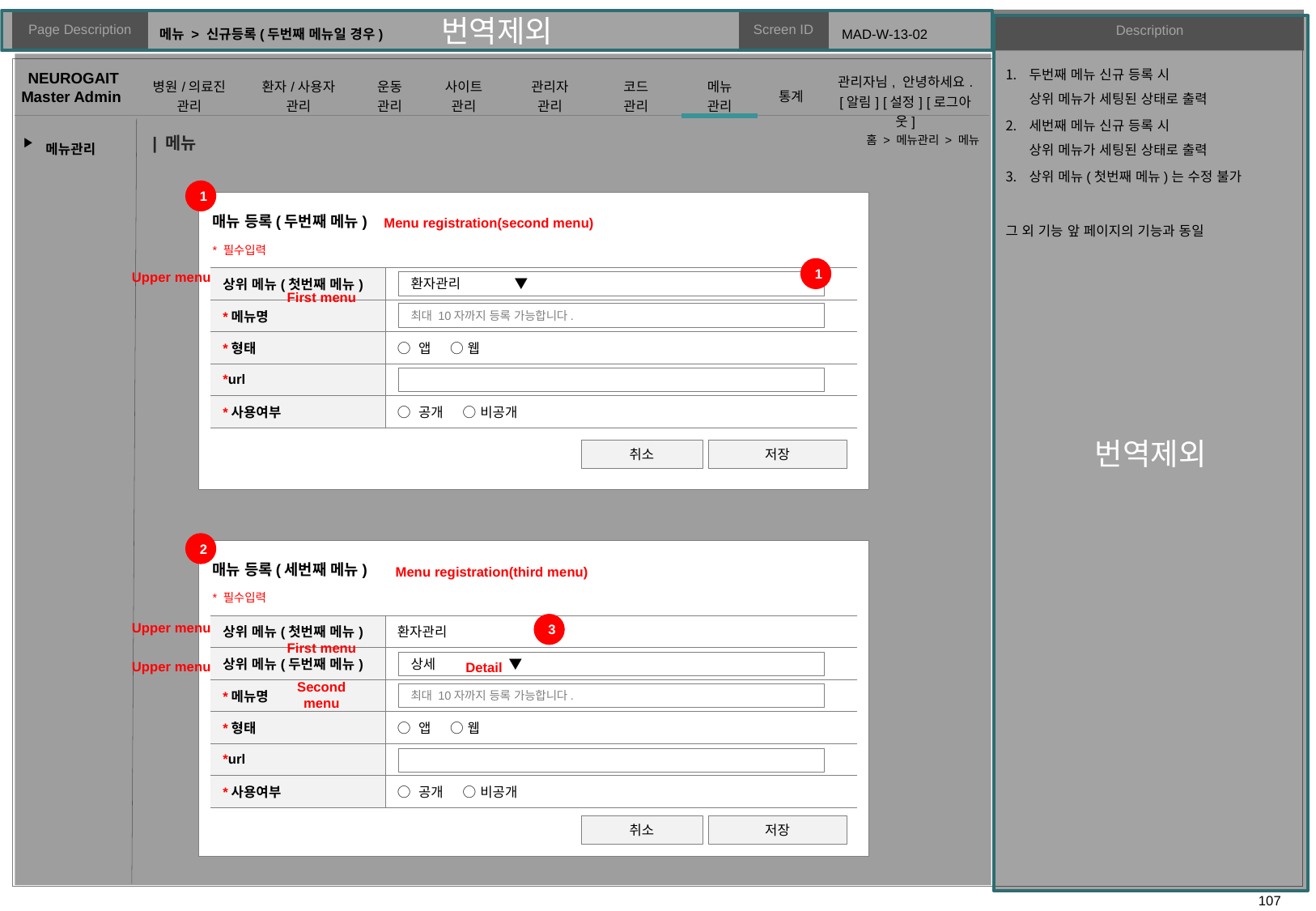

# 메뉴 > 신규등록(두번째 메뉴일 경우)
MAD-W-13-02
두번째 메뉴 신규 등록 시
상위 메뉴가 세팅된 상태로 출력
세번째 메뉴 신규 등록 시
상위 메뉴가 세팅된 상태로 출력
상위 메뉴(첫번째 메뉴)는 수정 불가

그 외 기능 앞 페이지의 기능과 동일
| 메뉴
홈 > 메뉴관리 > 메뉴
▶
1

매뉴 등록(두번째 메뉴)
Menu registration(second menu)
* 필수입력
1
| 상위 메뉴(첫번째 메뉴) |  |
| --- | --- |
| \*메뉴명 |  |
| \*형태 | ○ 앱 ○ 웹 |
| \*url |  |
| \*사용여부 | ○ 공개 ○ 비공개 |
Upper menu
환자관리              ▼
First menu
최대 10자까지 등록 가능합니다.

취소
저장
2

매뉴 등록(세번째 메뉴)
Menu registration(third menu)
* 필수입력
3
| 상위 메뉴(첫번째 메뉴) | 환자관리 |
| --- | --- |
| 상위 메뉴(두번째 메뉴) |  |
| \*메뉴명 |  |
| \*형태 | ○ 앱 ○ 웹 |
| \*url |  |
| \*사용여부 | ○ 공개 ○ 비공개 |
Upper menu
First menu
상세                   ▼
Upper menu
Detail
Second menu
최대 10자까지 등록 가능합니다.

취소
저장